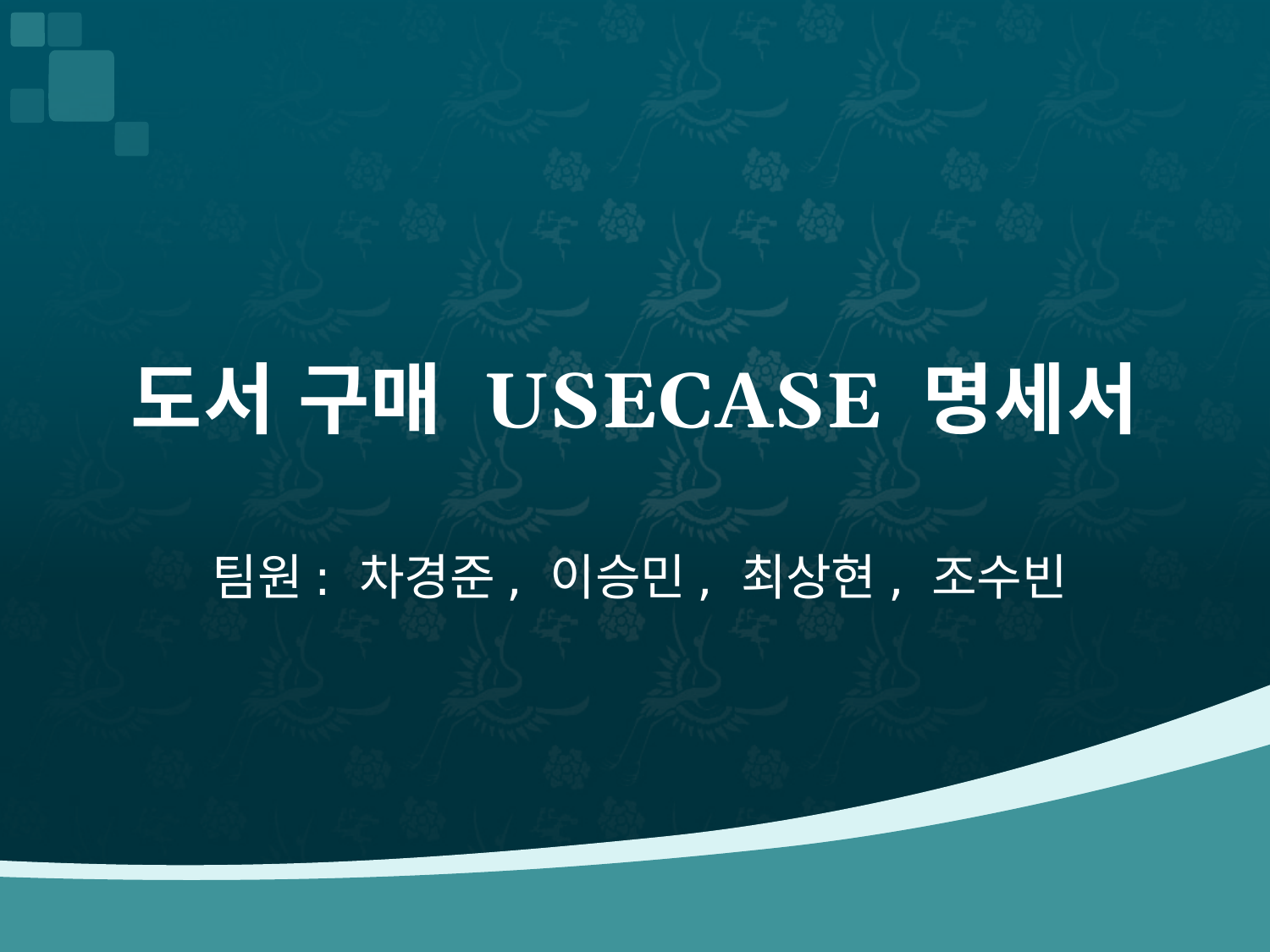

# 도서 구매 USECASE 명세서
팀원: 차경준, 이승민, 최상현, 조수빈